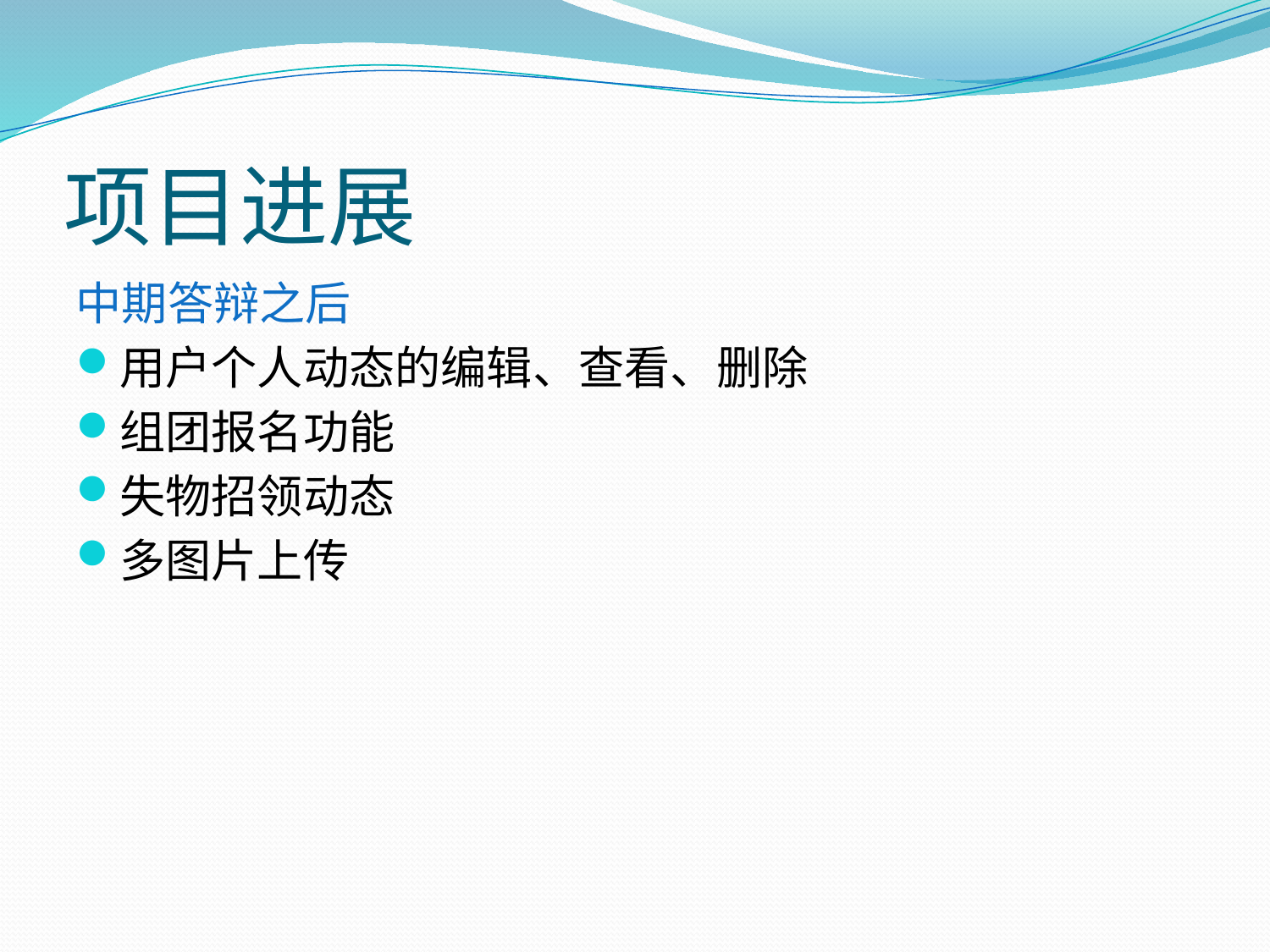

# 项目进展
中期答辩之后
用户个人动态的编辑、查看、删除
组团报名功能
失物招领动态
多图片上传